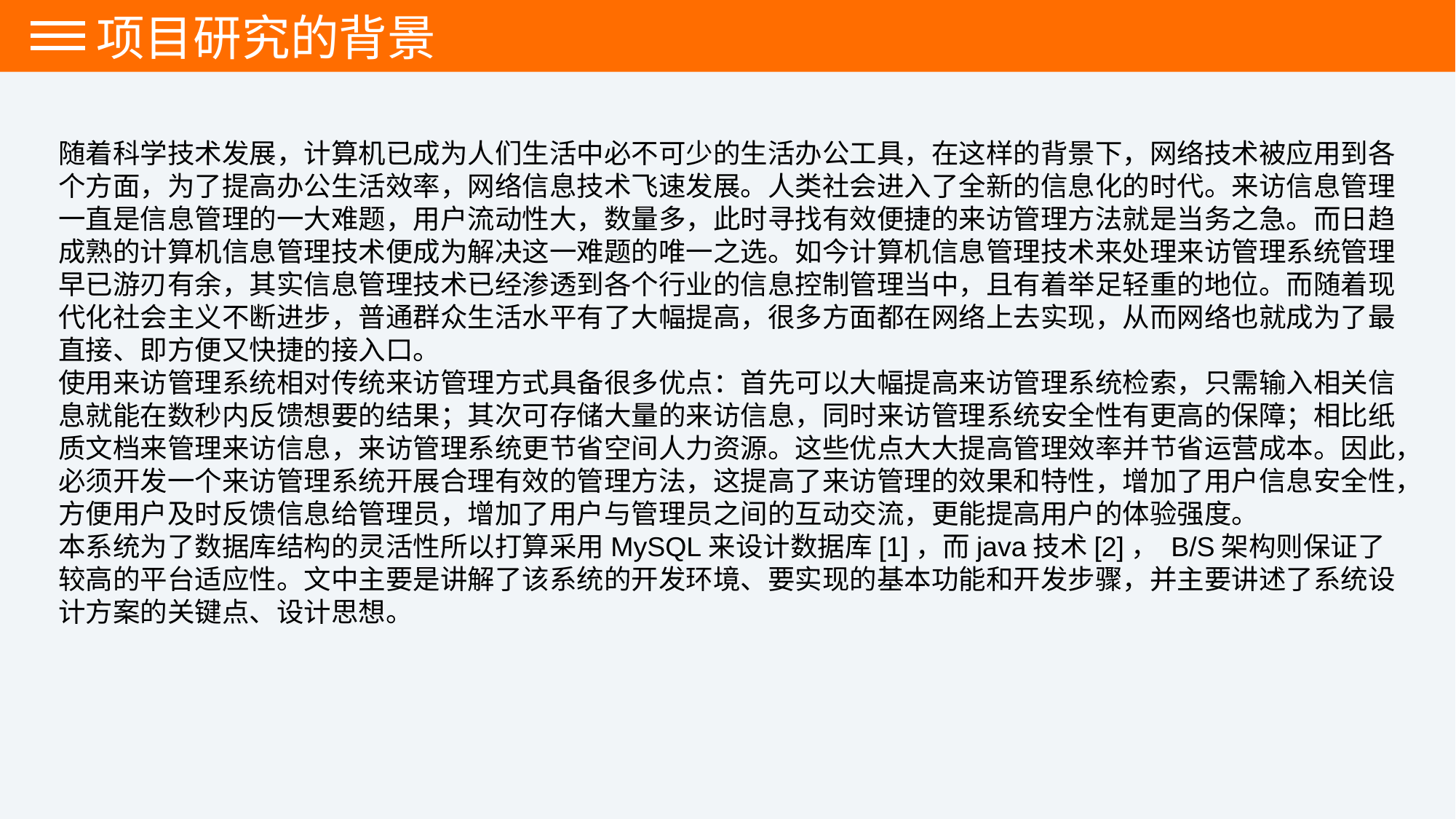

项目研究的背景
随着科学技术发展，计算机已成为人们生活中必不可少的生活办公工具，在这样的背景下，网络技术被应用到各个方面，为了提高办公生活效率，网络信息技术飞速发展。人类社会进入了全新的信息化的时代。来访信息管理一直是信息管理的一大难题，用户流动性大，数量多，此时寻找有效便捷的来访管理方法就是当务之急。而日趋成熟的计算机信息管理技术便成为解决这一难题的唯一之选。如今计算机信息管理技术来处理来访管理系统管理早已游刃有余，其实信息管理技术已经渗透到各个行业的信息控制管理当中，且有着举足轻重的地位。而随着现代化社会主义不断进步，普通群众生活水平有了大幅提高，很多方面都在网络上去实现，从而网络也就成为了最直接、即方便又快捷的接入口。
使用来访管理系统相对传统来访管理方式具备很多优点：首先可以大幅提高来访管理系统检索，只需输入相关信息就能在数秒内反馈想要的结果；其次可存储大量的来访信息，同时来访管理系统安全性有更高的保障；相比纸质文档来管理来访信息，来访管理系统更节省空间人力资源。这些优点大大提高管理效率并节省运营成本。因此，必须开发一个来访管理系统开展合理有效的管理方法，这提高了来访管理的效果和特性，增加了用户信息安全性，方便用户及时反馈信息给管理员，增加了用户与管理员之间的互动交流，更能提高用户的体验强度。
本系统为了数据库结构的灵活性所以打算采用MySQL来设计数据库[1]，而java技术[2]， B/S架构则保证了较高的平台适应性。文中主要是讲解了该系统的开发环境、要实现的基本功能和开发步骤，并主要讲述了系统设计方案的关键点、设计思想。